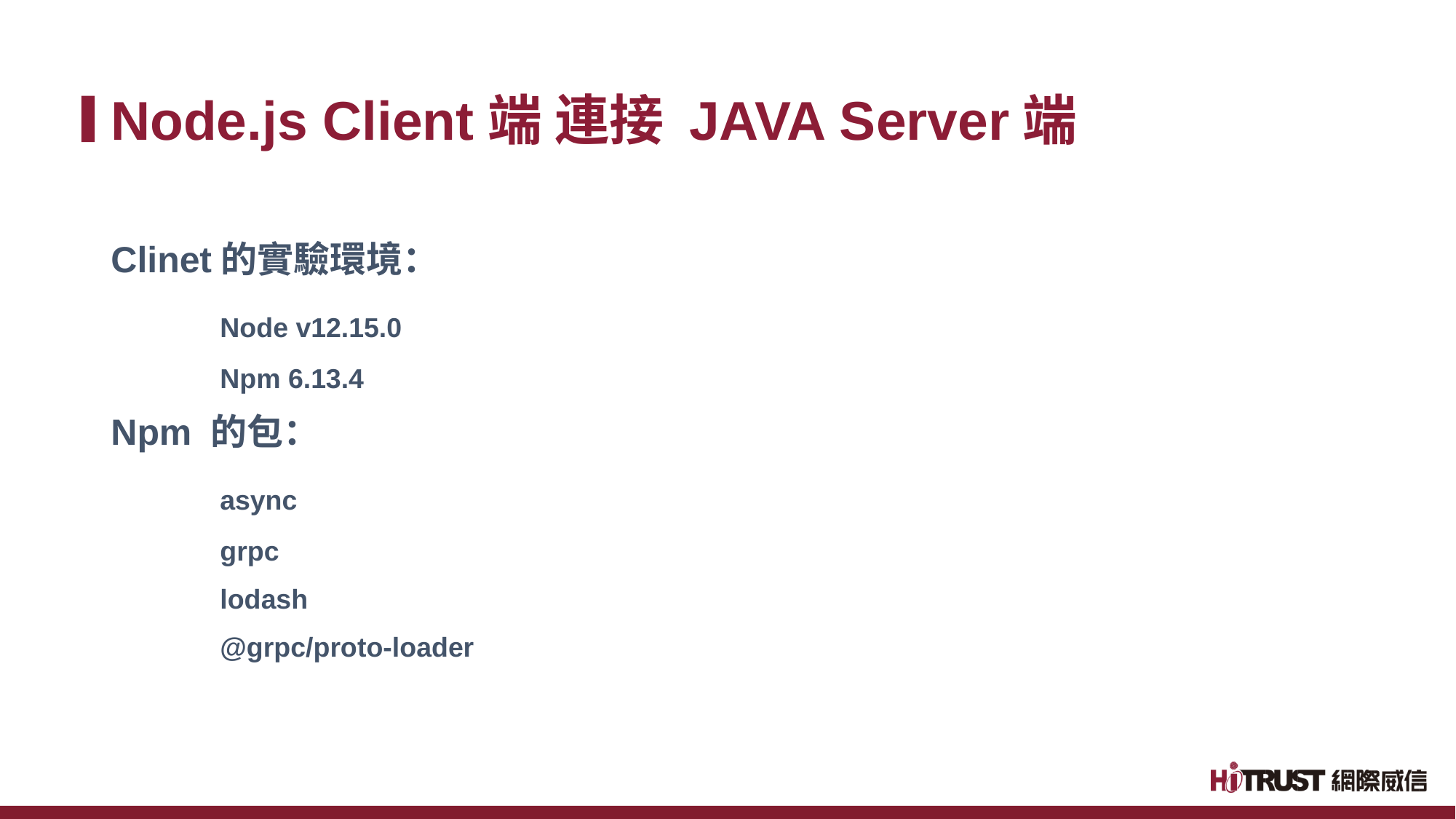

# Node.js Client端 連接 JAVA Server端

Clinet的實驗環境：
	Node v12.15.0
	Npm 6.13.4
Npm 的包：
	async
	grpc
	lodash
	@grpc/proto-loader